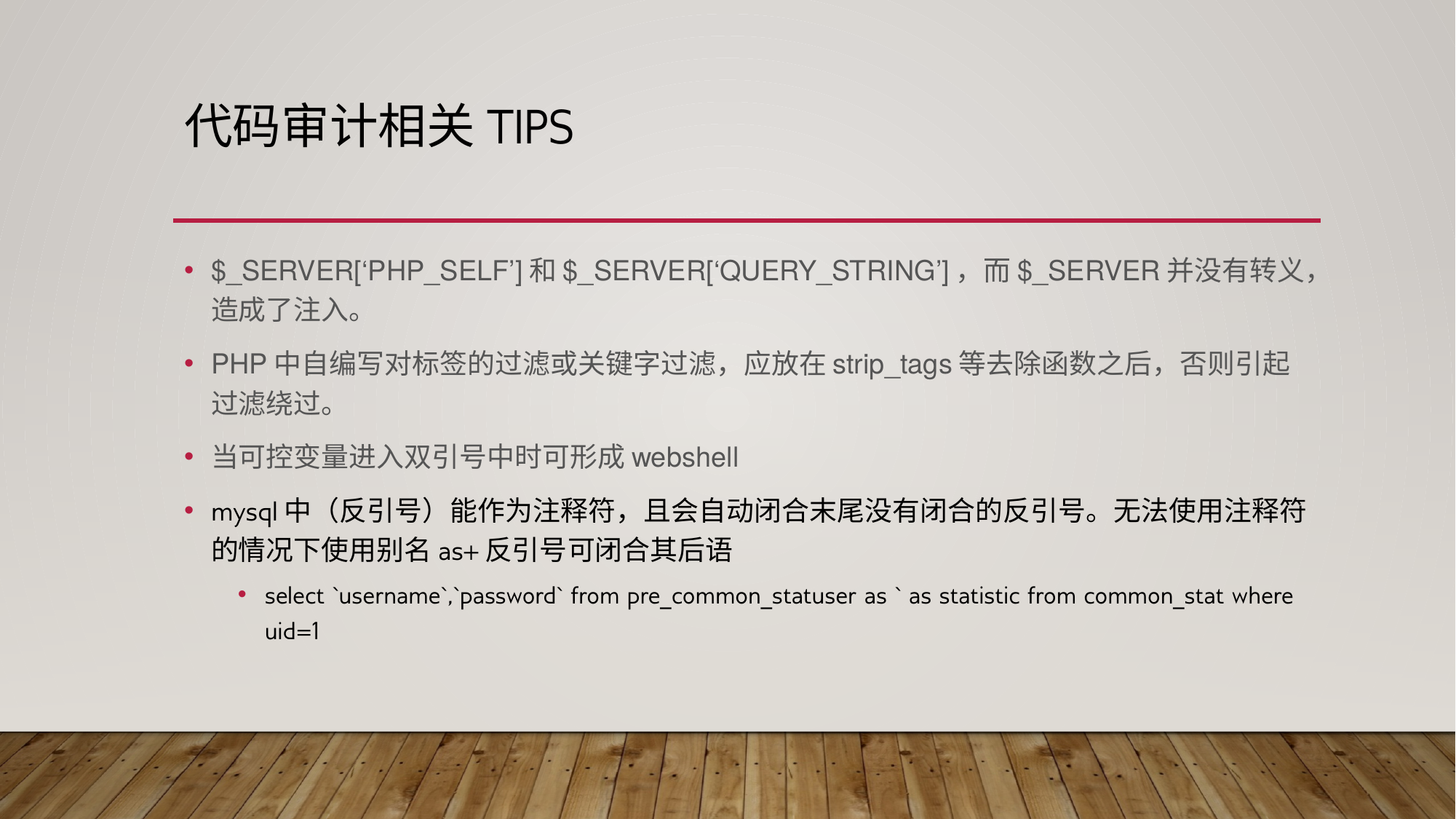

# 代码审计相关tips
$_SERVER[‘PHP_SELF’]和$_SERVER[‘QUERY_STRING’]，而$_SERVER并没有转义，造成了注入。
PHP中自编写对标签的过滤或关键字过滤，应放在strip_tags等去除函数之后，否则引起过滤绕过。
当可控变量进入双引号中时可形成webshell
mysql中（反引号）能作为注释符，且会自动闭合末尾没有闭合的反引号。无法使用注释符的情况下使用别名as+反引号可闭合其后语
select `username`,`password` from pre_common_statuser as ` as statistic from common_stat where uid=1